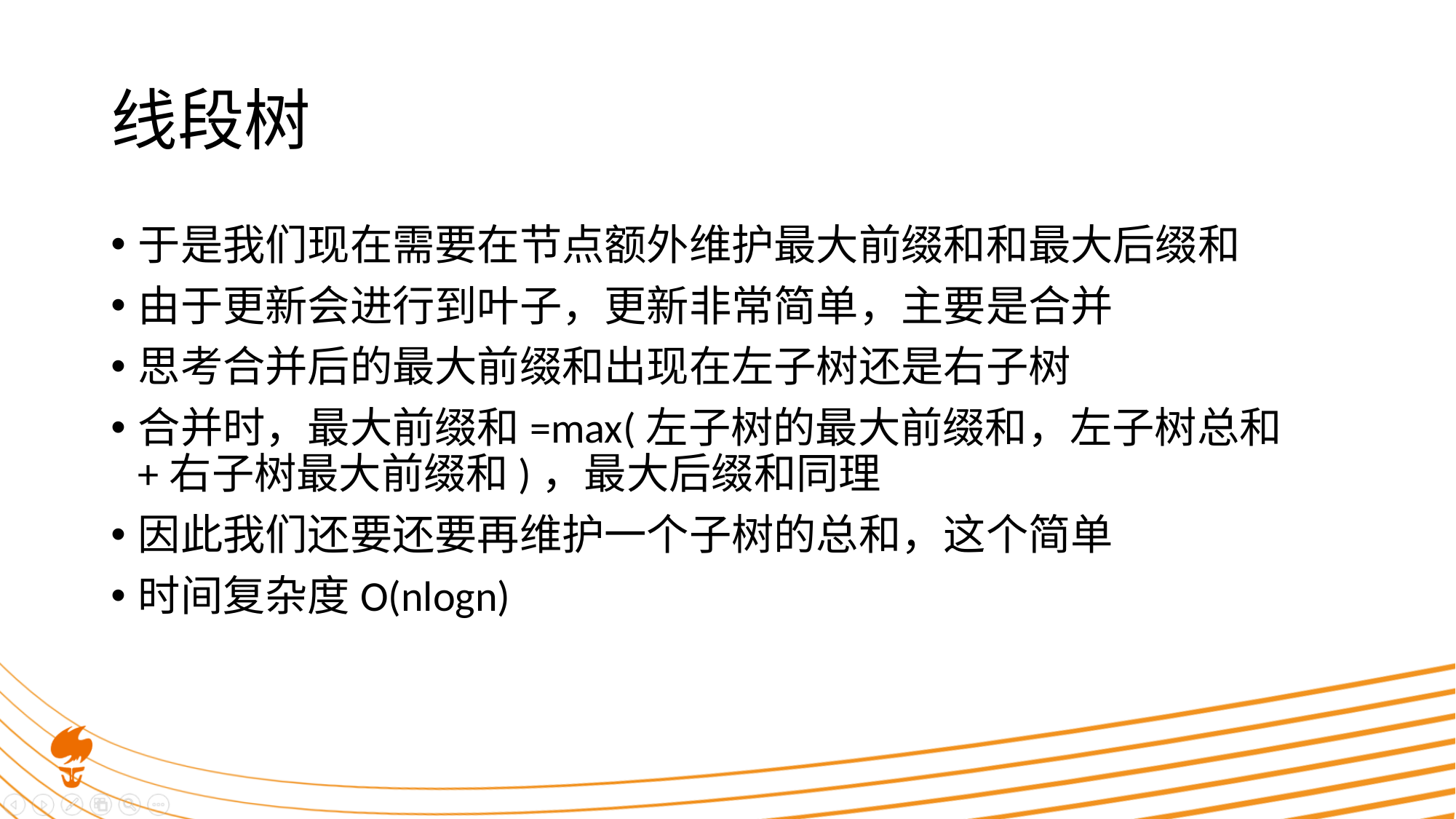

# 线段树
于是我们现在需要在节点额外维护最大前缀和和最大后缀和
由于更新会进行到叶子，更新非常简单，主要是合并
思考合并后的最大前缀和出现在左子树还是右子树
合并时，最大前缀和=max(左子树的最大前缀和，左子树总和+右子树最大前缀和)，最大后缀和同理
因此我们还要还要再维护一个子树的总和，这个简单
时间复杂度O(nlogn)